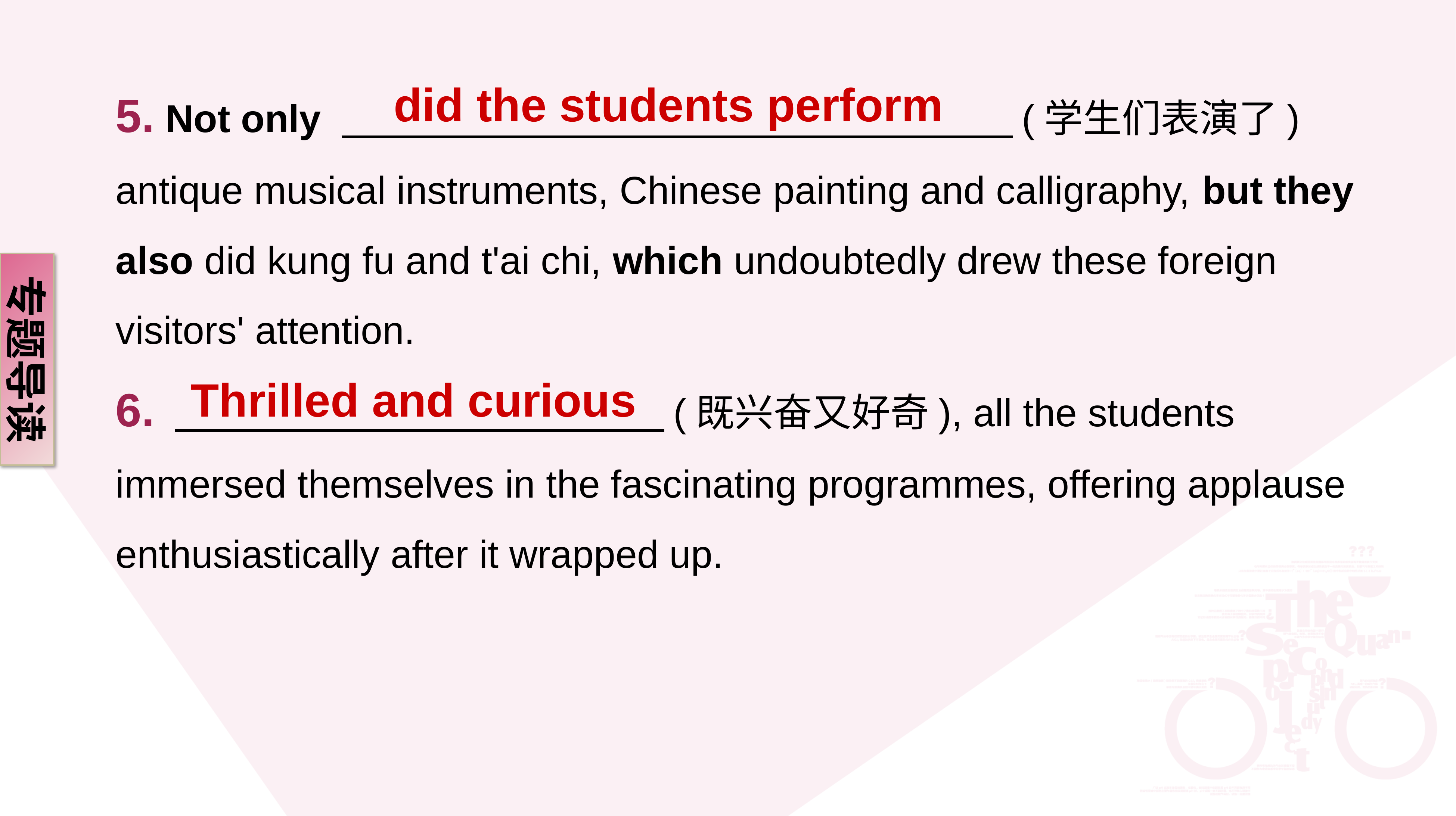

did the students perform
5. Not only 　　　　　　         　　　　　　          　(学生们表演了) antique musical instruments, Chinese painting and calligraphy, but they also did kung fu and t'ai chi, which undoubtedly drew these foreign visitors' attention.
6. 　         　　　　　　       　　(既兴奋又好奇), all the students immersed themselves in the fascinating programmes, offering applause enthusiastically after it wrapped up.
专题导读
Thrilled and curious